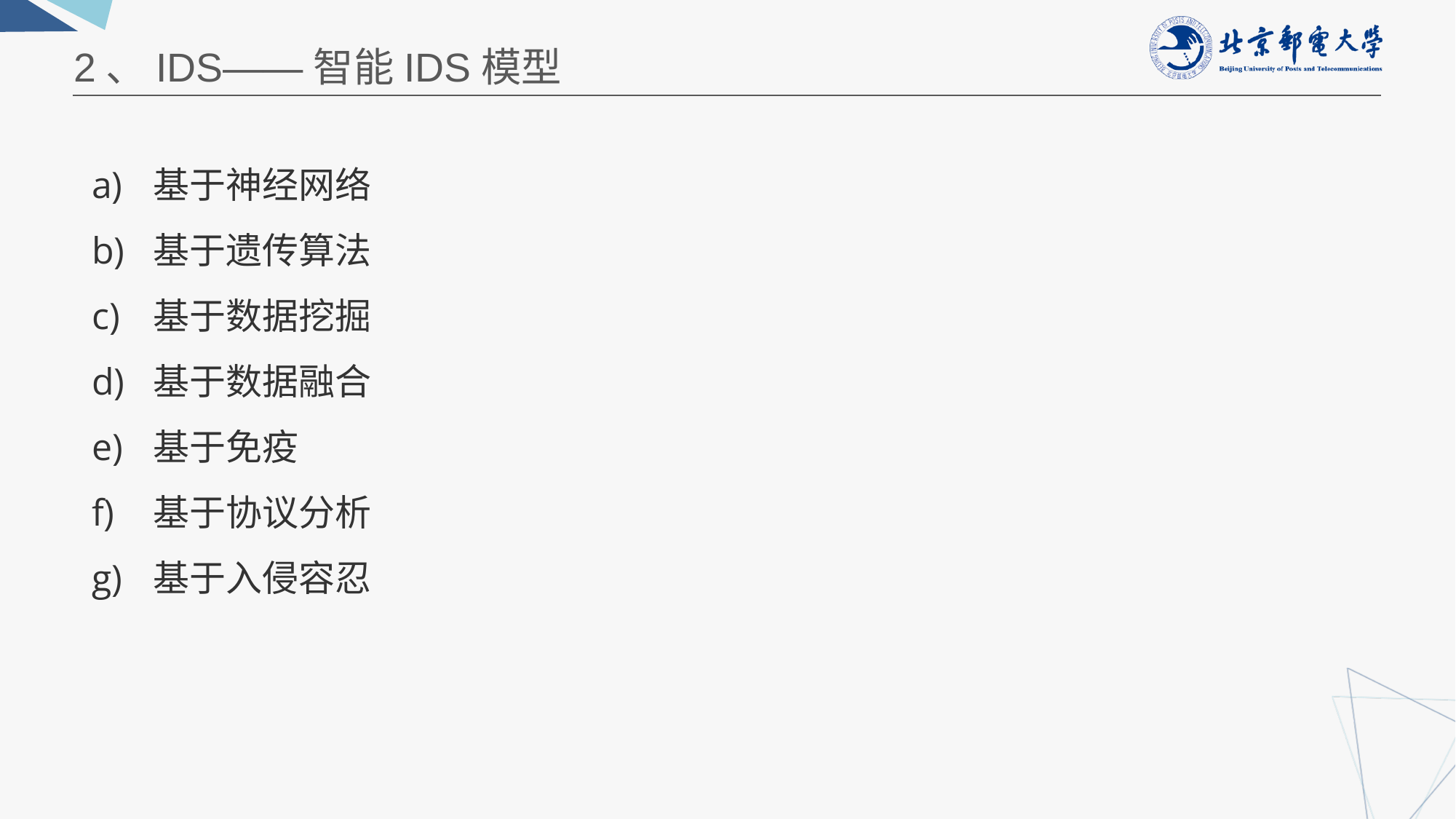

2、IDS——智能IDS模型
基于神经网络
基于遗传算法
基于数据挖掘
基于数据融合
基于免疫
基于协议分析
基于入侵容忍